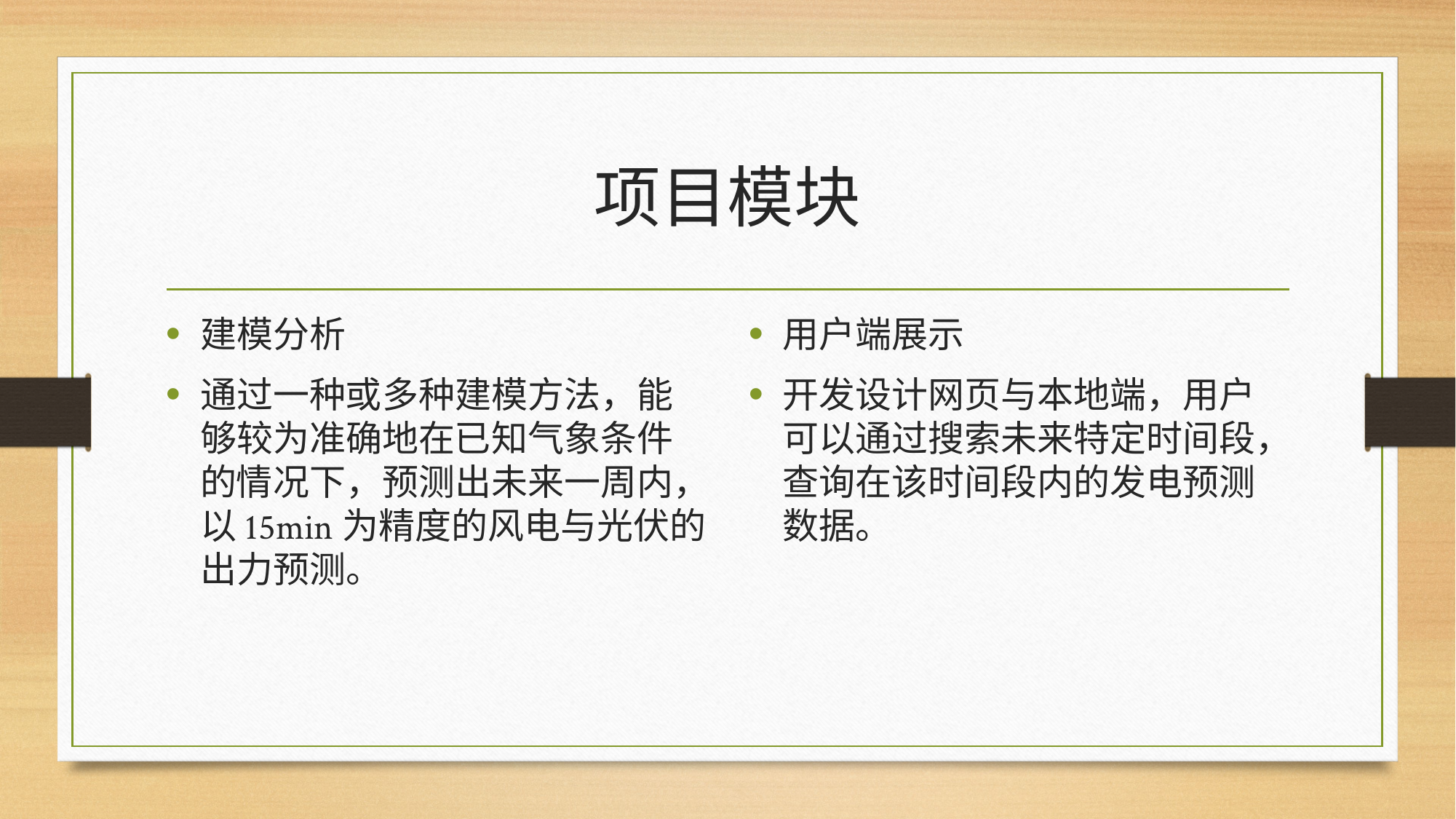

# 项目模块
建模分析
通过一种或多种建模方法，能够较为准确地在已知气象条件的情况下，预测出未来一周内，以15min为精度的风电与光伏的出力预测。
用户端展示
开发设计网页与本地端，用户可以通过搜索未来特定时间段，查询在该时间段内的发电预测数据。